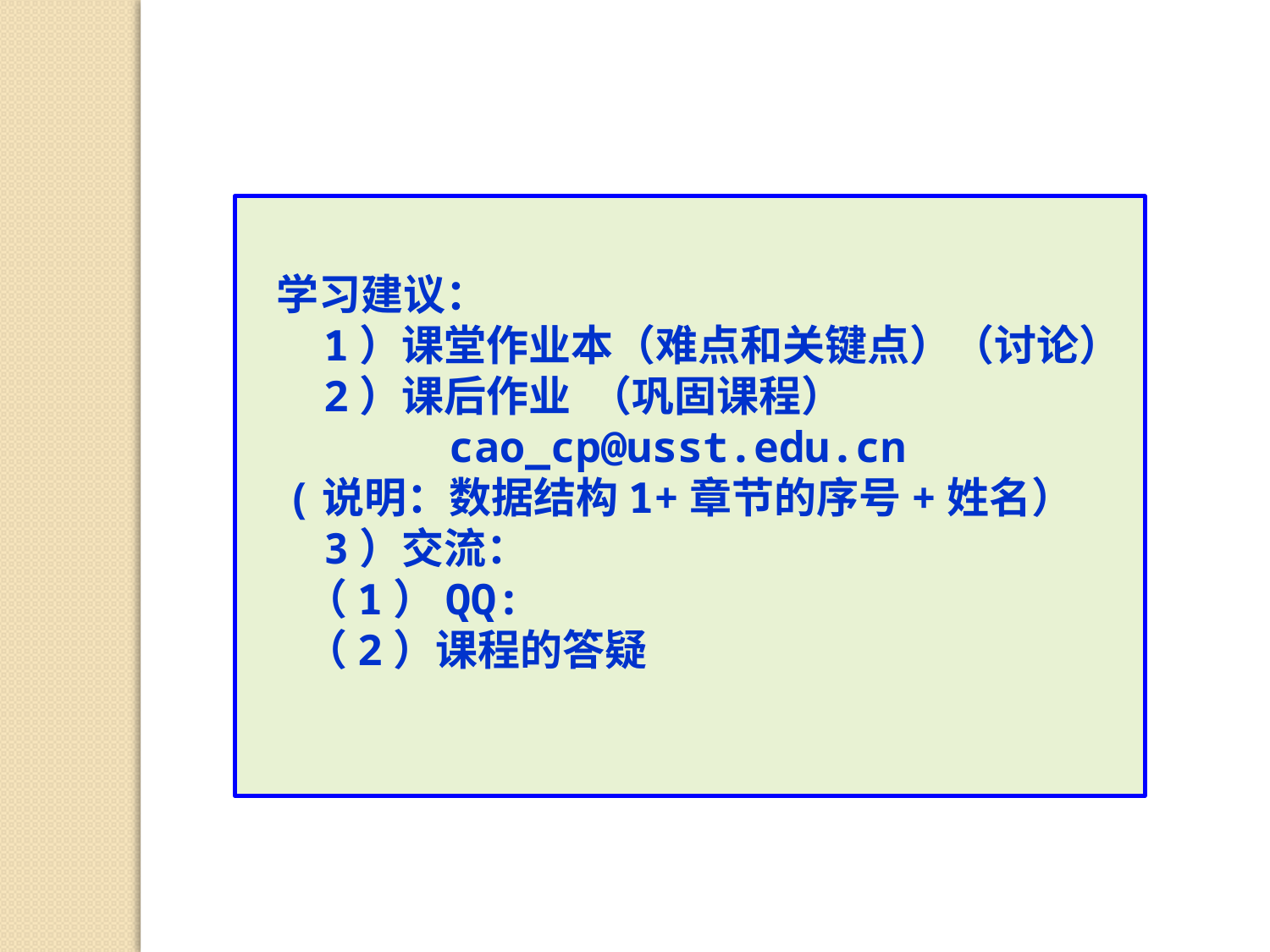

学习建议：
   1）课堂作业本（难点和关键点）（讨论）
   2）课后作业  （巩固课程）
cao_cp@usst.edu.cn
(说明：数据结构1+章节的序号+姓名）
   3）交流：
     （1）QQ:
     （2）课程的答疑